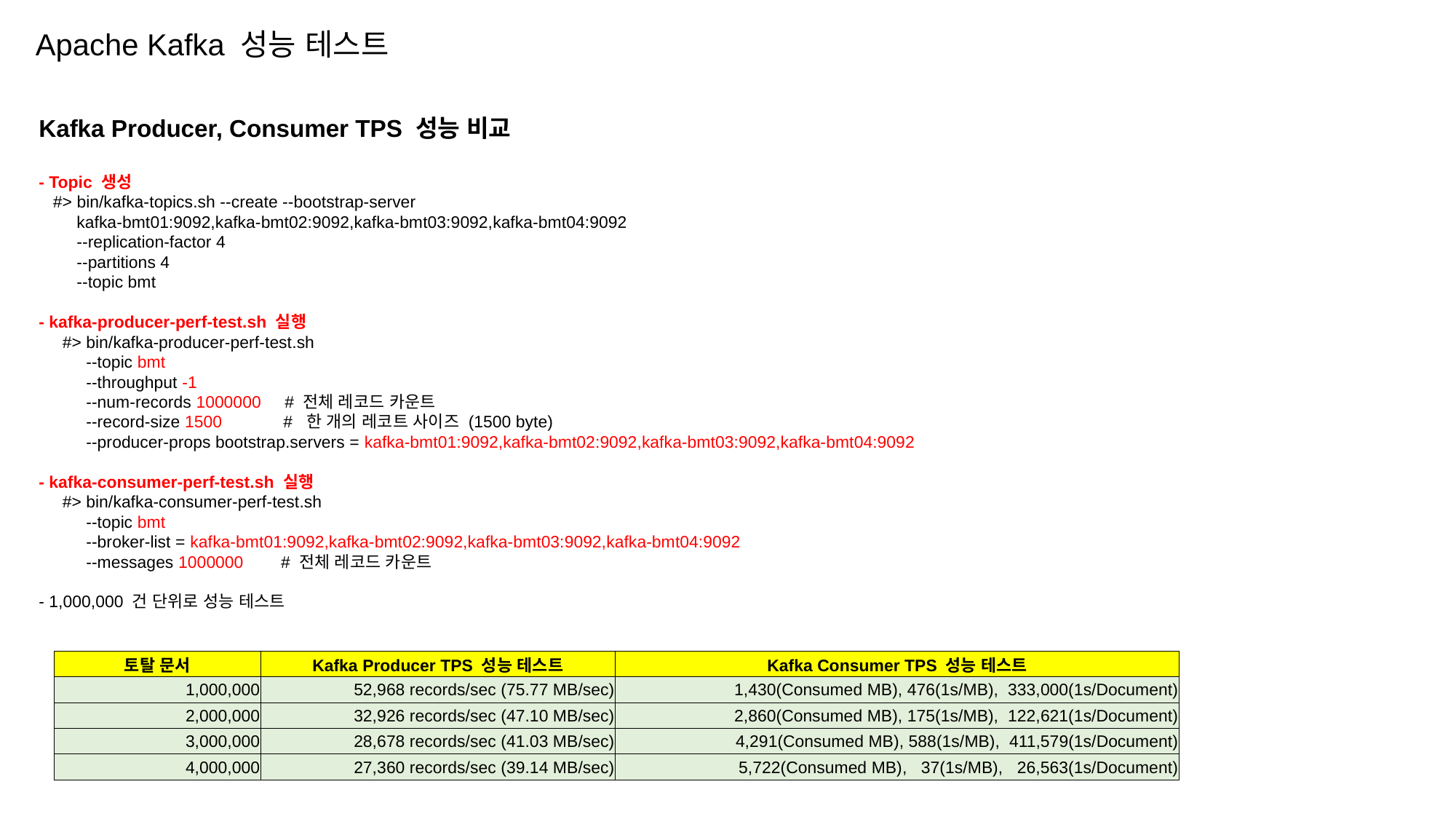

Apache Kafka 성능 테스트
Kafka Producer, Consumer TPS 성능 비교

- Topic 생성
   #> bin/kafka-topics.sh --create --bootstrap-server
        kafka-bmt01:9092,kafka-bmt02:9092,kafka-bmt03:9092,kafka-bmt04:9092
        --replication-factor 4
        --partitions 4
        --topic bmt

- kafka-producer-perf-test.sh 실행
     #> bin/kafka-producer-perf-test.sh
          --topic bmt
          --throughput -1
          --num-records 1000000     # 전체 레코드 카운트
          --record-size 1500             #  한 개의 레코트 사이즈 (1500 byte)
          --producer-props bootstrap.servers = kafka-bmt01:9092,kafka-bmt02:9092,kafka-bmt03:9092,kafka-bmt04:9092

- kafka-consumer-perf-test.sh 실행
     #> bin/kafka-consumer-perf-test.sh
          --topic bmt
          --broker-list = kafka-bmt01:9092,kafka-bmt02:9092,kafka-bmt03:9092,kafka-bmt04:9092
          --messages 1000000        # 전체 레코드 카운트

- 1,000,000 건 단위로 성능 테스트
| 토탈 문서 | Kafka Producer TPS 성능 테스트 | Kafka Consumer TPS 성능 테스트 |
| --- | --- | --- |
| 1,000,000 | 52,968 records/sec (75.77 MB/sec) | 1,430(Consumed MB), 476(1s/MB), 333,000(1s/Document) |
| 2,000,000 | 32,926 records/sec (47.10 MB/sec) | 2,860(Consumed MB), 175(1s/MB), 122,621(1s/Document) |
| 3,000,000 | 28,678 records/sec (41.03 MB/sec) | 4,291(Consumed MB), 588(1s/MB), 411,579(1s/Document) |
| 4,000,000 | 27,360 records/sec (39.14 MB/sec) | 5,722(Consumed MB), 37(1s/MB), 26,563(1s/Document) |